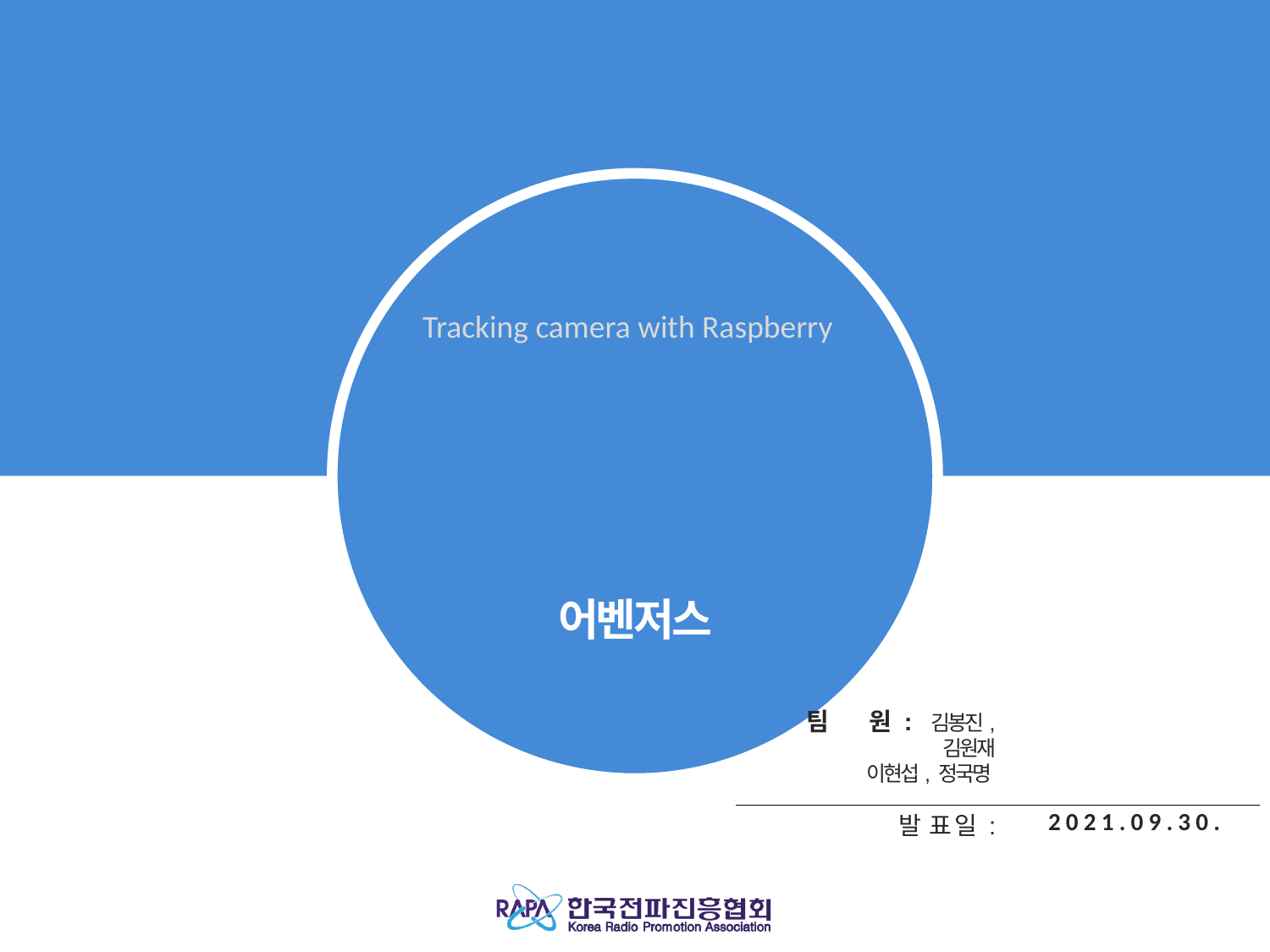

Tracking camera with Raspberry
어벤저스
| 팀 원 : 김봉진, 김원재 이현섭, 정국명 |  |
| --- | --- |
| 발 표 일 : | 2021.09.30. |